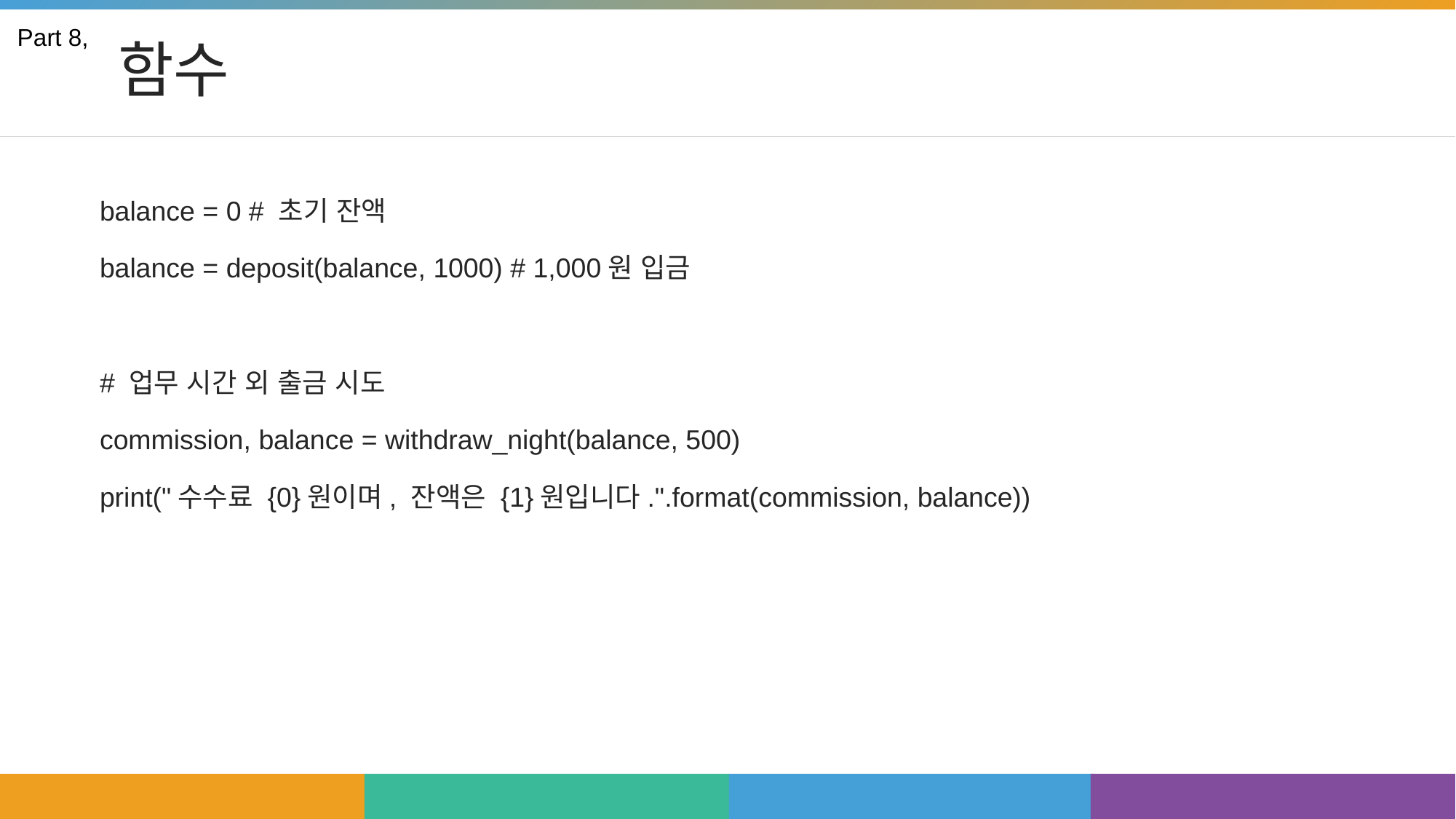

# 함수
Part 8,
balance = 0 # 초기 잔액
balance = deposit(balance, 1000) # 1,000원 입금

# 업무 시간 외 출금 시도
commission, balance = withdraw_night(balance, 500)
print("수수료 {0}원이며, 잔액은 {1}원입니다.".format(commission, balance))